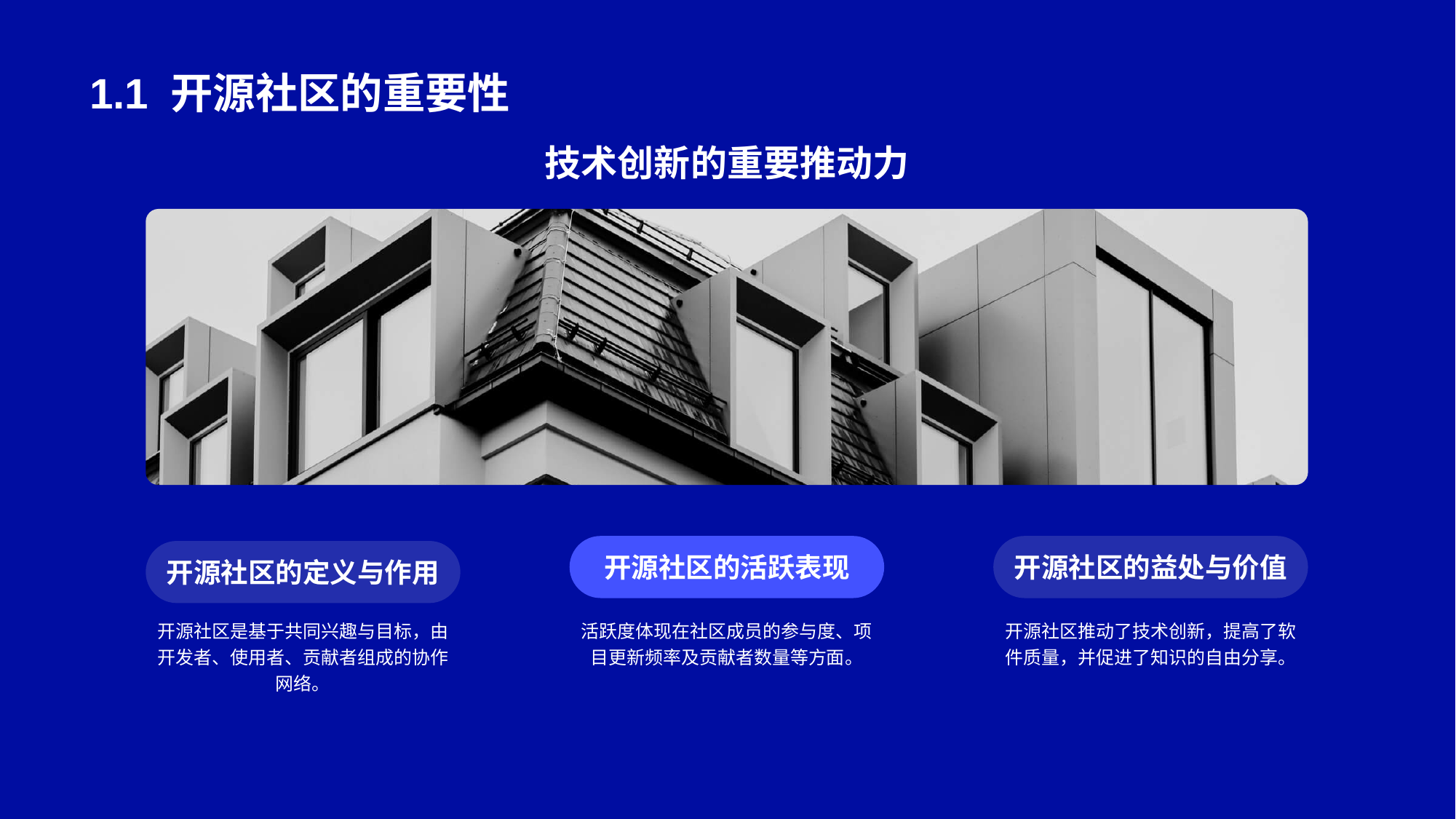

# 1.1 开源社区的重要性
技术创新的重要推动力

开源社区的活跃表现
活跃度体现在社区成员的参与度、项目更新频率及贡献者数量等方面。
开源社区的益处与价值
开源社区推动了技术创新，提高了软件质量，并促进了知识的自由分享。
开源社区的定义与作用
开源社区是基于共同兴趣与目标，由开发者、使用者、贡献者组成的协作网络。